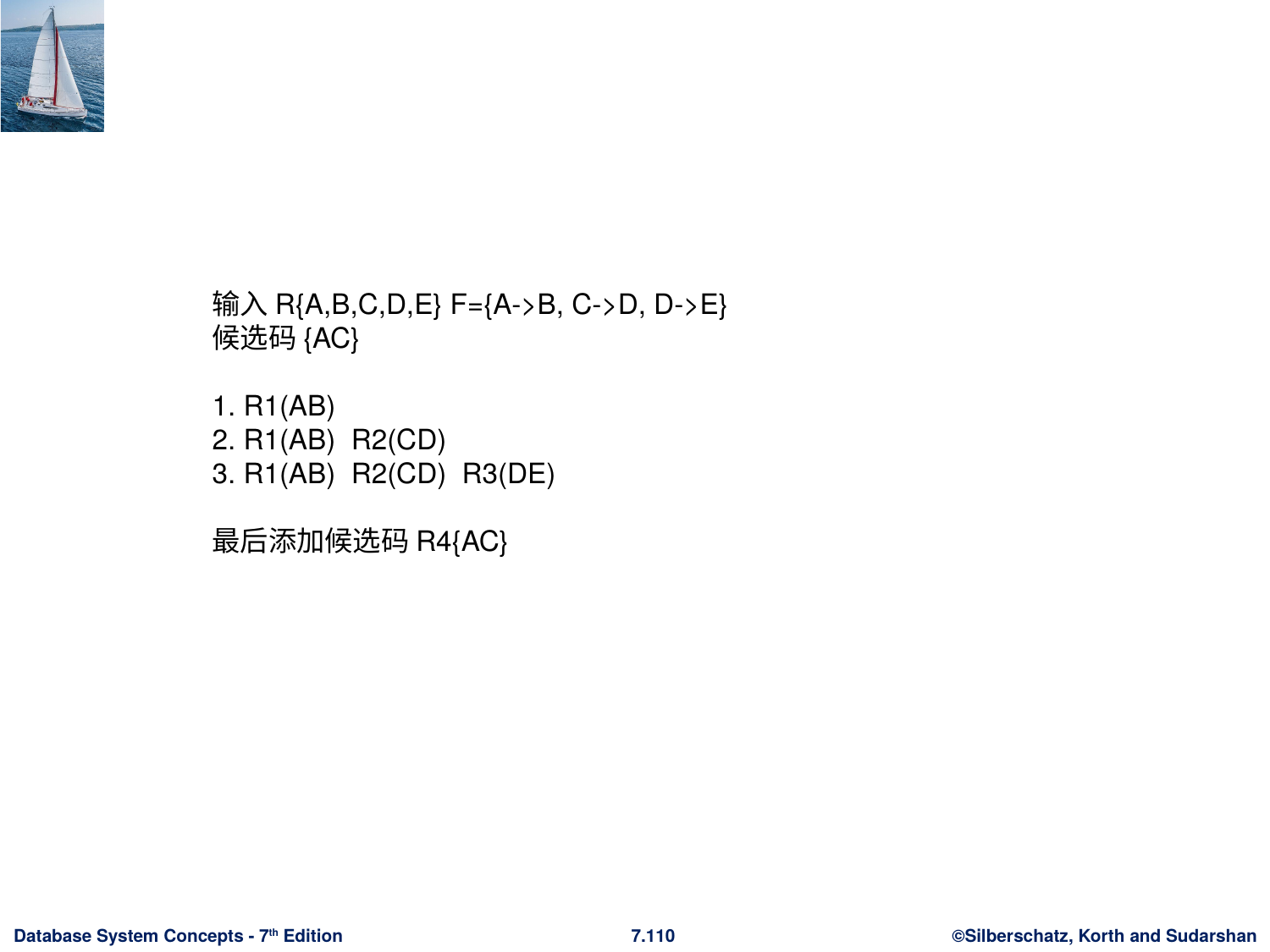

输入R{A,B,C,D,E} F={A->B, C->D, D->E}
候选码{AC}

1. R1(AB)
2. R1(AB)  R2(CD)
3. R1(AB)  R2(CD)  R3(DE)

最后添加候选码R4{AC}